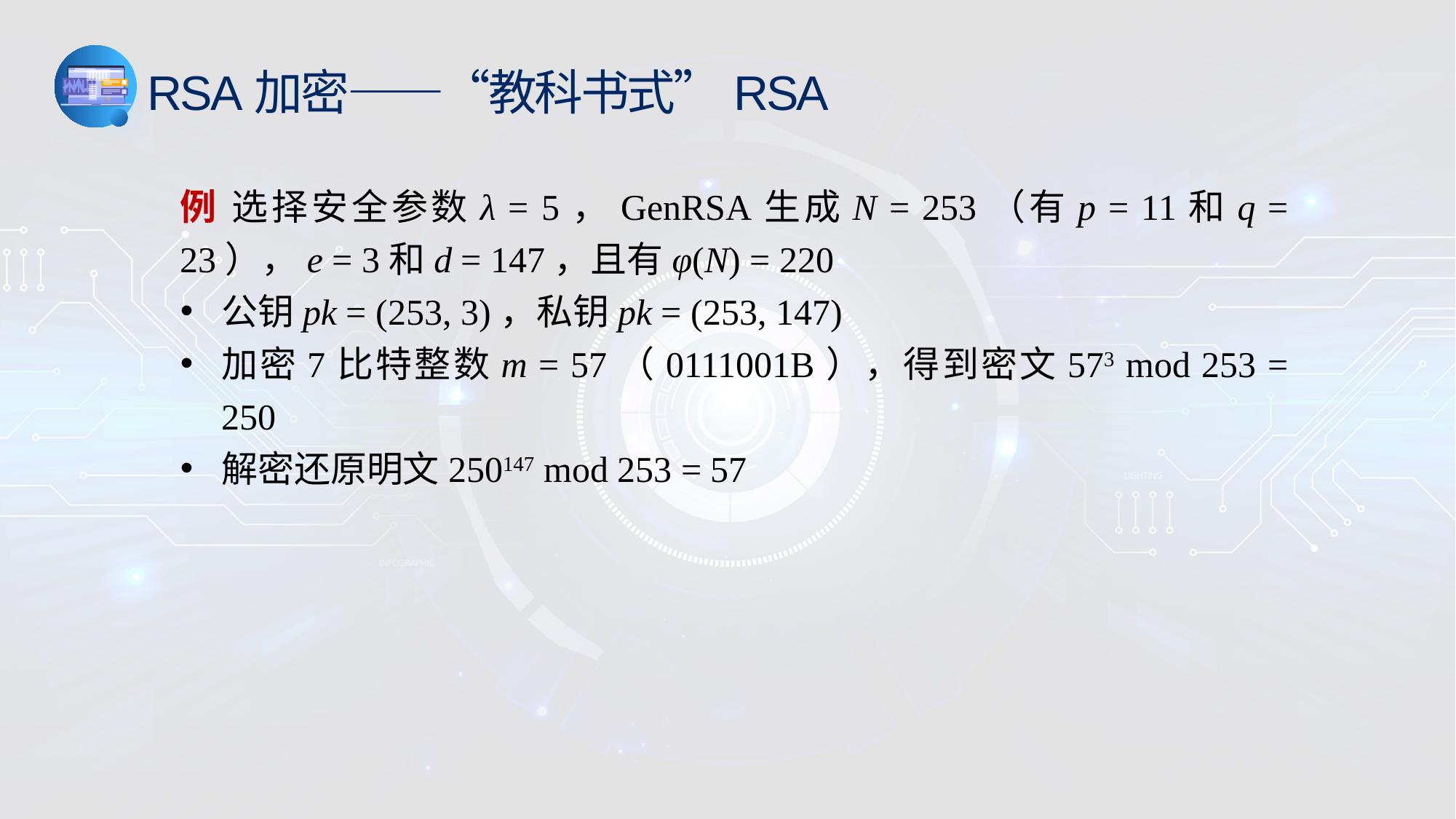

RSA加密——“教科书式”RSA

例 选择安全参数λ = 5，GenRSA生成N = 253（有p = 11和q = 23），e = 3和d = 147，且有φ(N) = 220
公钥pk = (253, 3)，私钥pk = (253, 147)
加密7比特整数m = 57（0111001B），得到密文573 mod 253 = 250
解密还原明文250147 mod 253 = 57